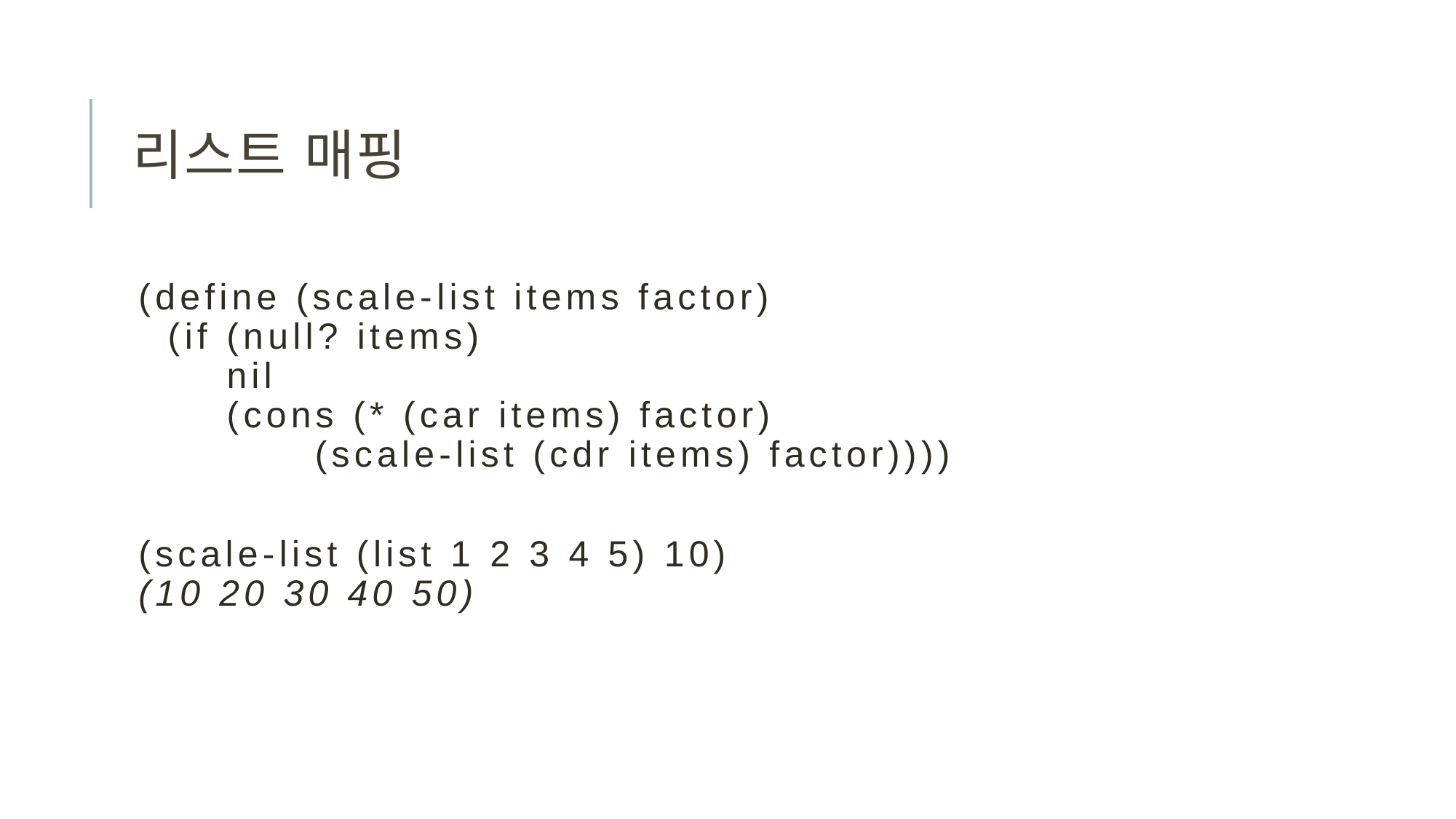

# 리스트 매핑
(define (scale-list items factor)
  (if (null? items)
      nil
      (cons (* (car items) factor)
            (scale-list (cdr items) factor))))
(scale-list (list 1 2 3 4 5) 10)
(10 20 30 40 50)